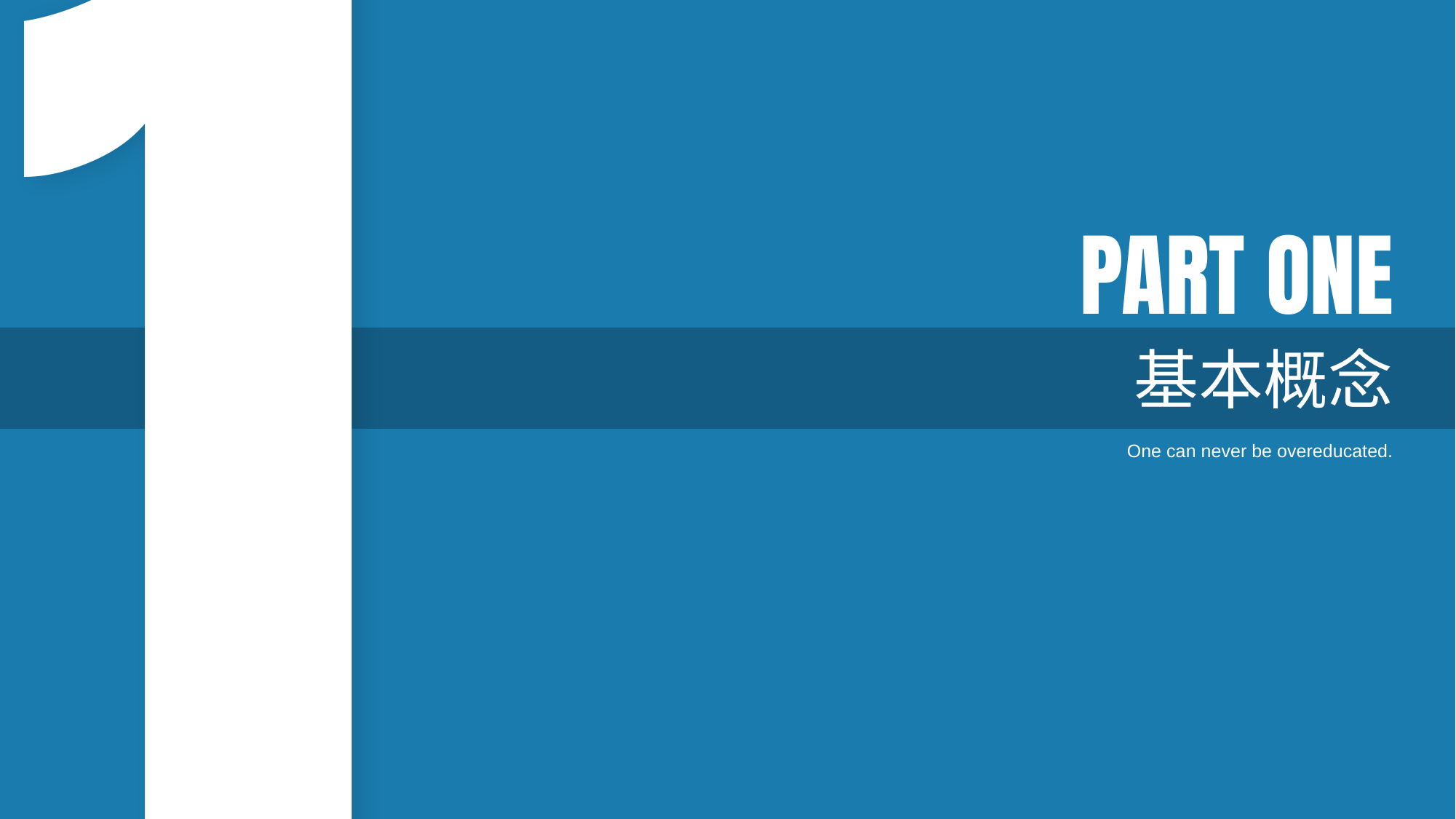

1
PART ONE
基本概念
One can never be overeducated.